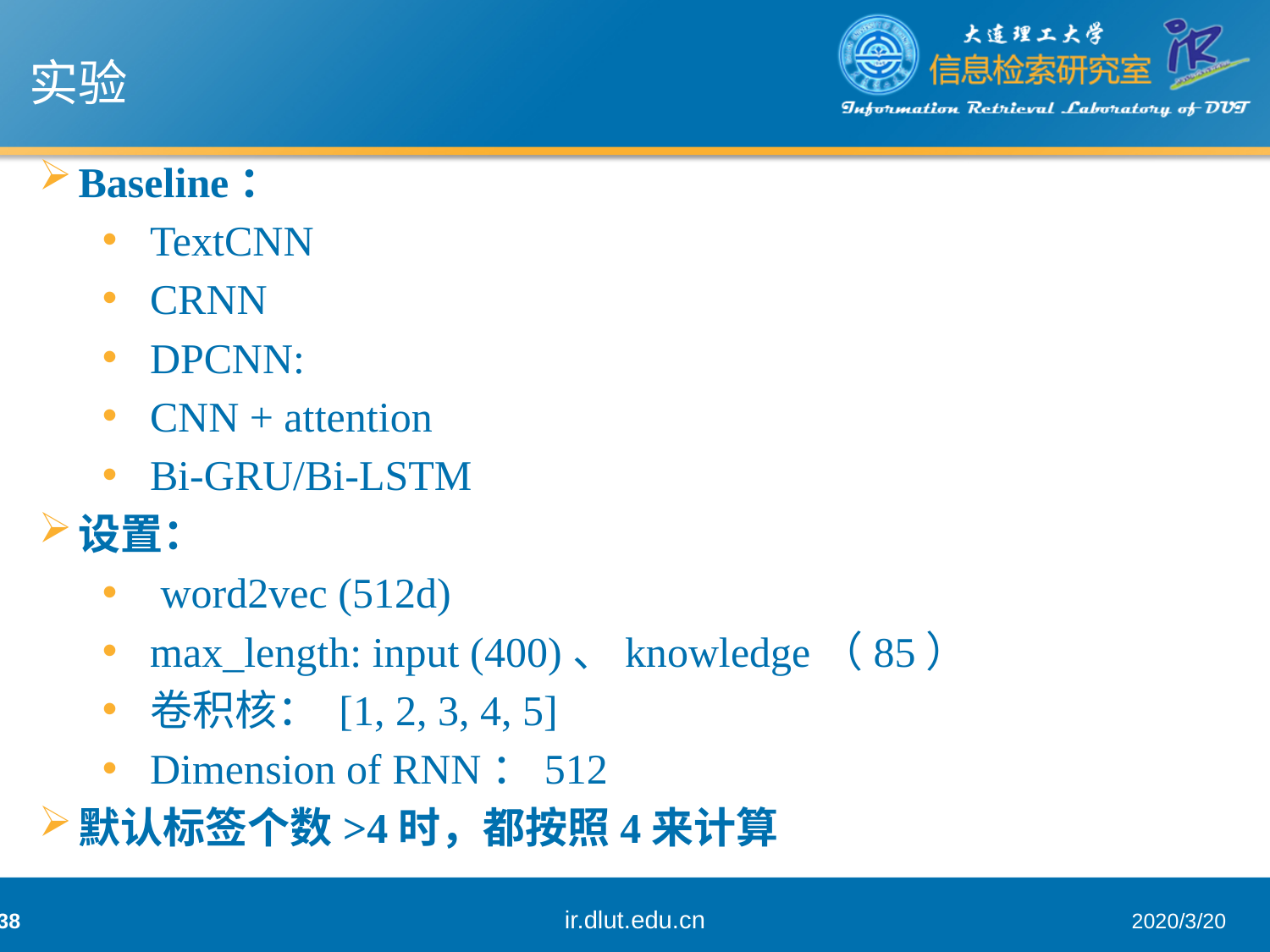

实验
Baseline：
TextCNN
CRNN
DPCNN:
CNN + attention
Bi-GRU/Bi-LSTM
设置：
 word2vec (512d)
max_length: input (400)、knowledge（85）
卷积核： [1, 2, 3, 4, 5]
Dimension of RNN：512
默认标签个数>4时，都按照4来计算